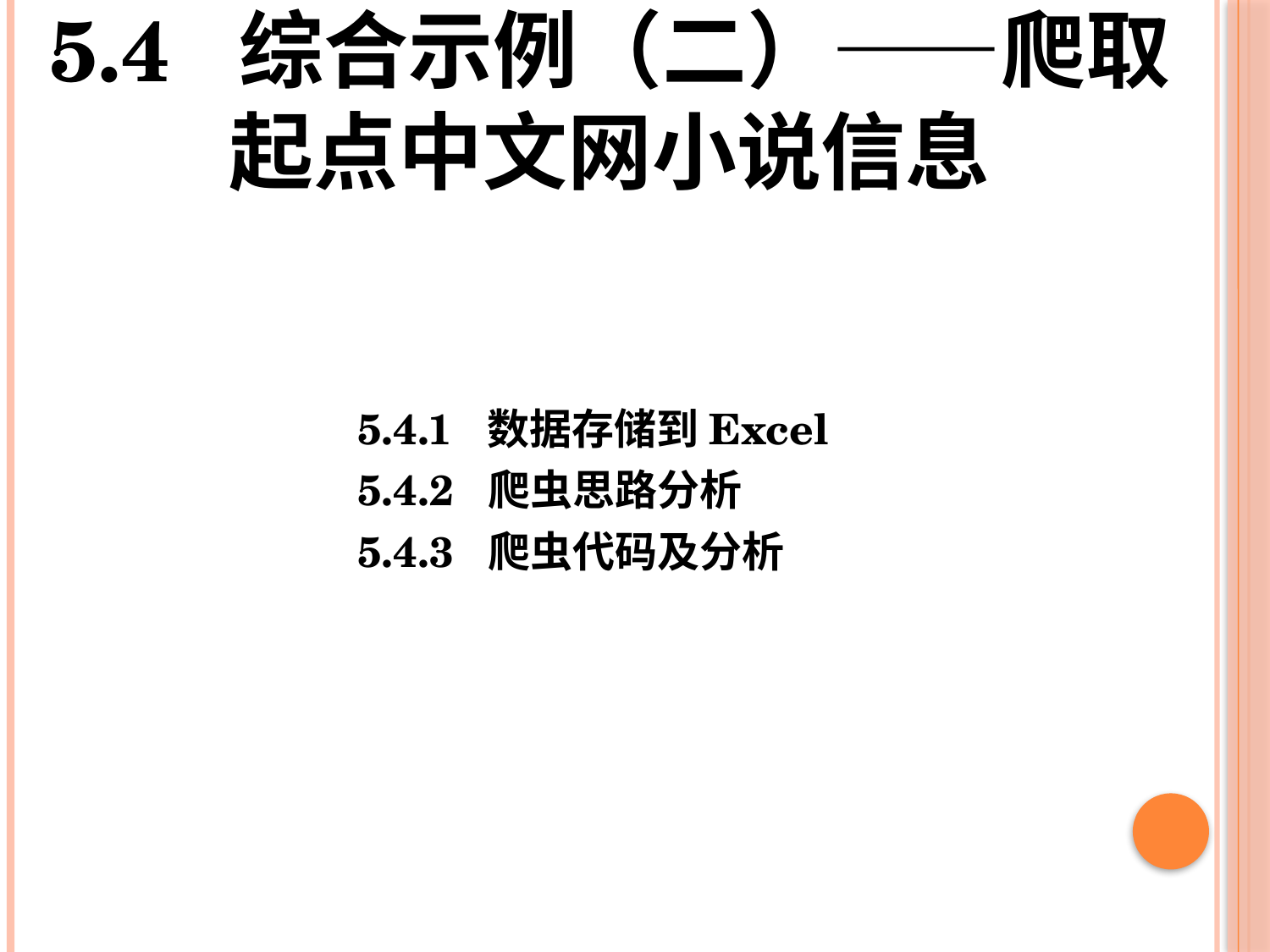

# 5.4  综合示例（二）——爬取起点中文网小说信息
5.4.1  数据存储到Excel
5.4.2  爬虫思路分析
5.4.3  爬虫代码及分析